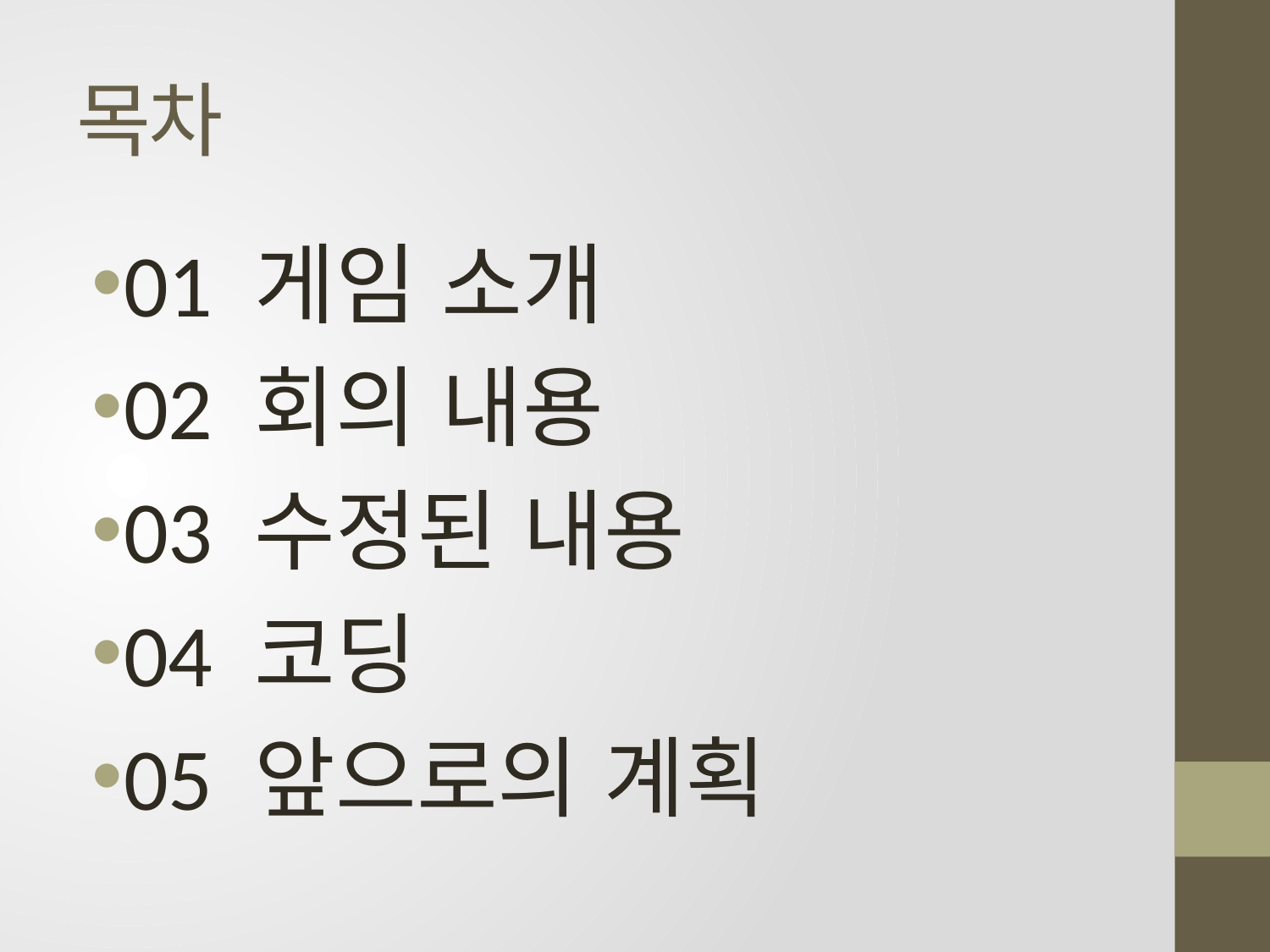

# 목차
01 게임 소개
02 회의 내용
03 수정된 내용
04 코딩
05 앞으로의 계획